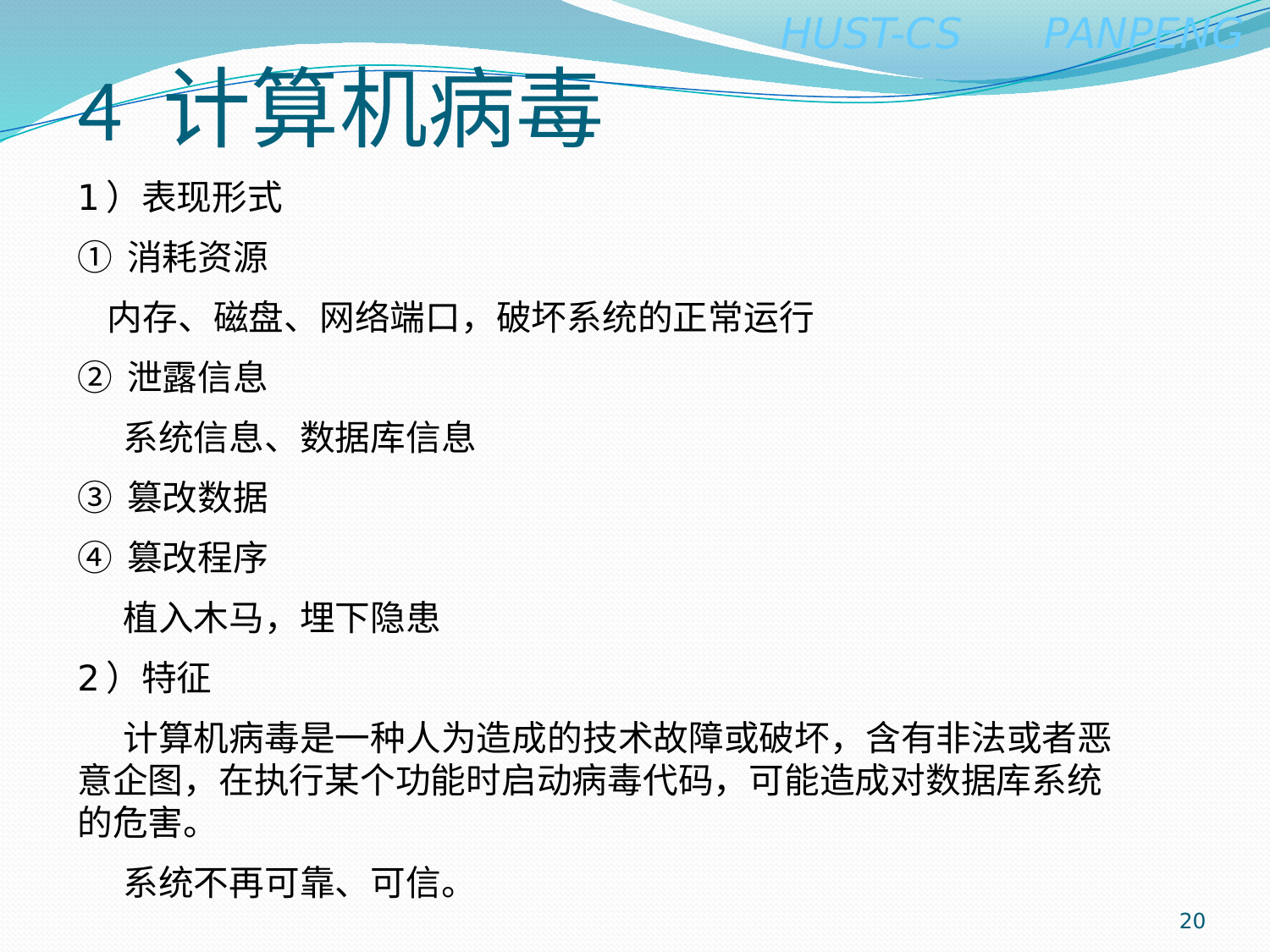

4 计算机病毒
1）表现形式
① 消耗资源
   内存、磁盘、网络端口，破坏系统的正常运行
② 泄露信息
     系统信息、数据库信息
③ 篡改数据
④ 篡改程序
     植入木马，埋下隐患
2）特征
     计算机病毒是一种人为造成的技术故障或破坏，含有非法或者恶意企图，在执行某个功能时启动病毒代码，可能造成对数据库系统的危害。
     系统不再可靠、可信。
20